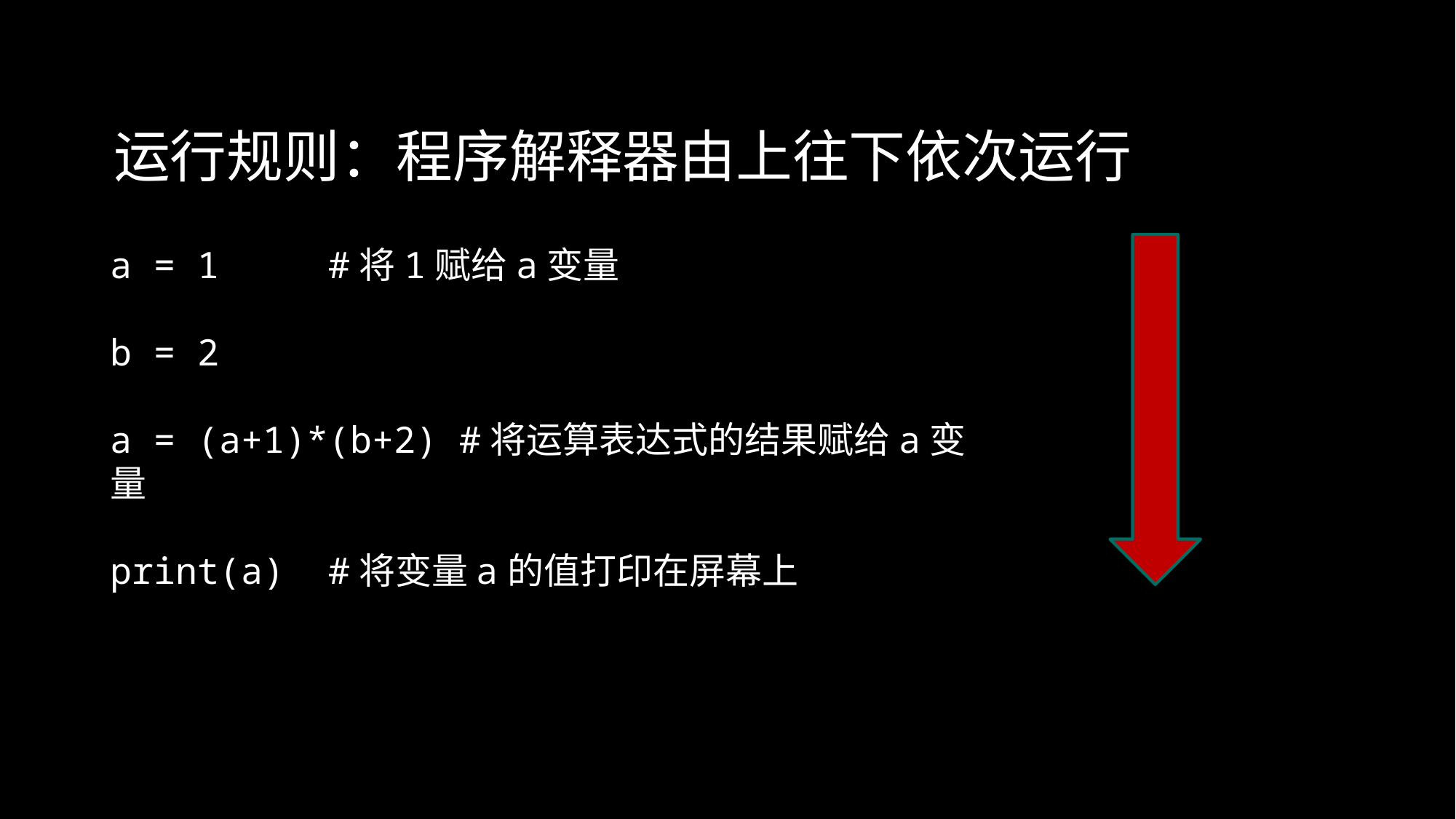

运行规则：程序解释器由上往下依次运行

a = 1	#将1赋给a变量

b = 2

a = (a+1)*(b+2) #将运算表达式的结果赋给a变量

print(a)  #将变量a的值打印在屏幕上